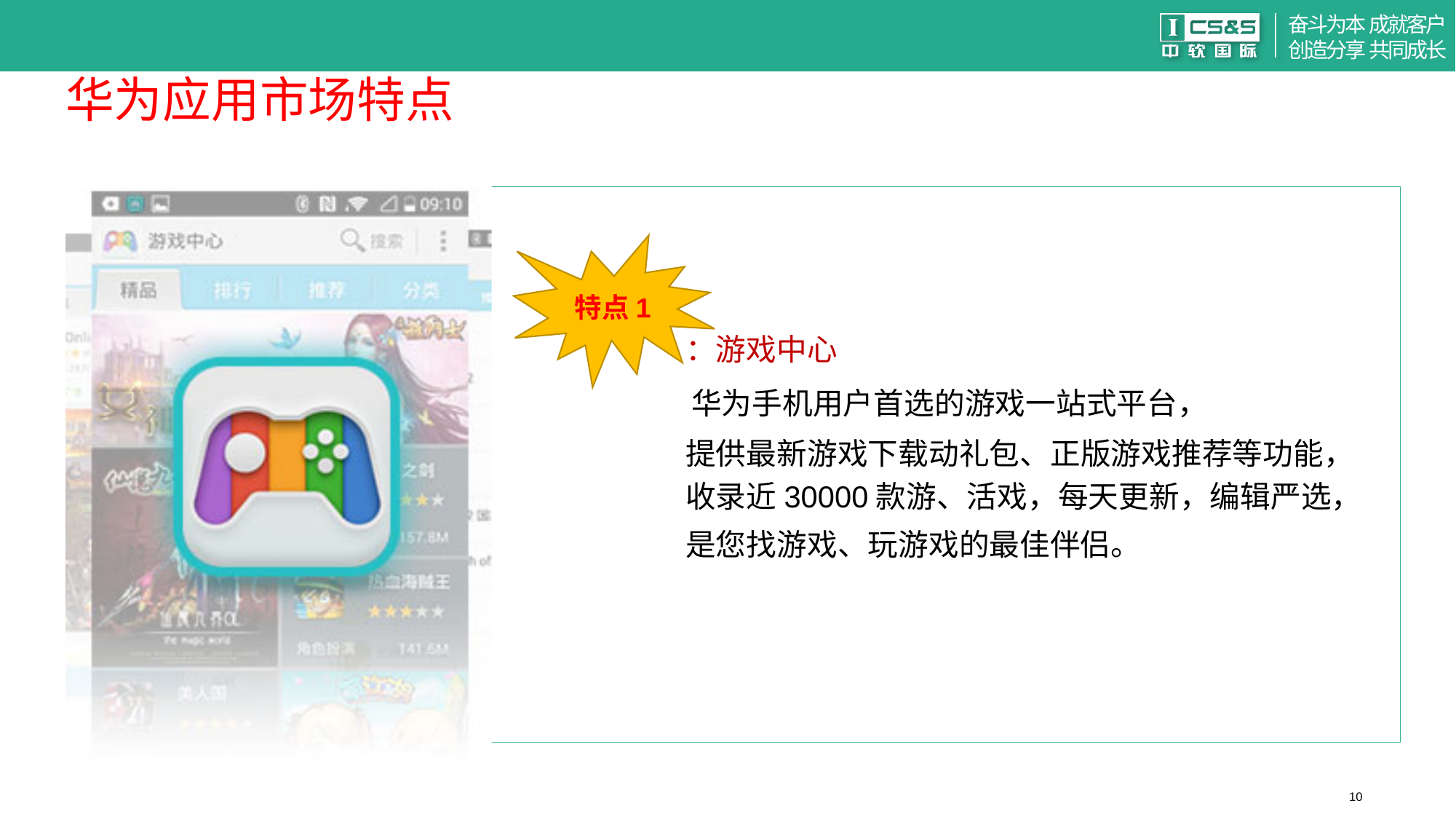

# 华为应用市场特点
        ：游戏中心
      华为手机用户首选的游戏一站式平台，
        提供最新游戏下载动礼包、正版游戏推荐等功能，
        收录近30000款游、活戏，每天更新，编辑严选，
        是您找游戏、玩游戏的最佳伴侣。

特点1